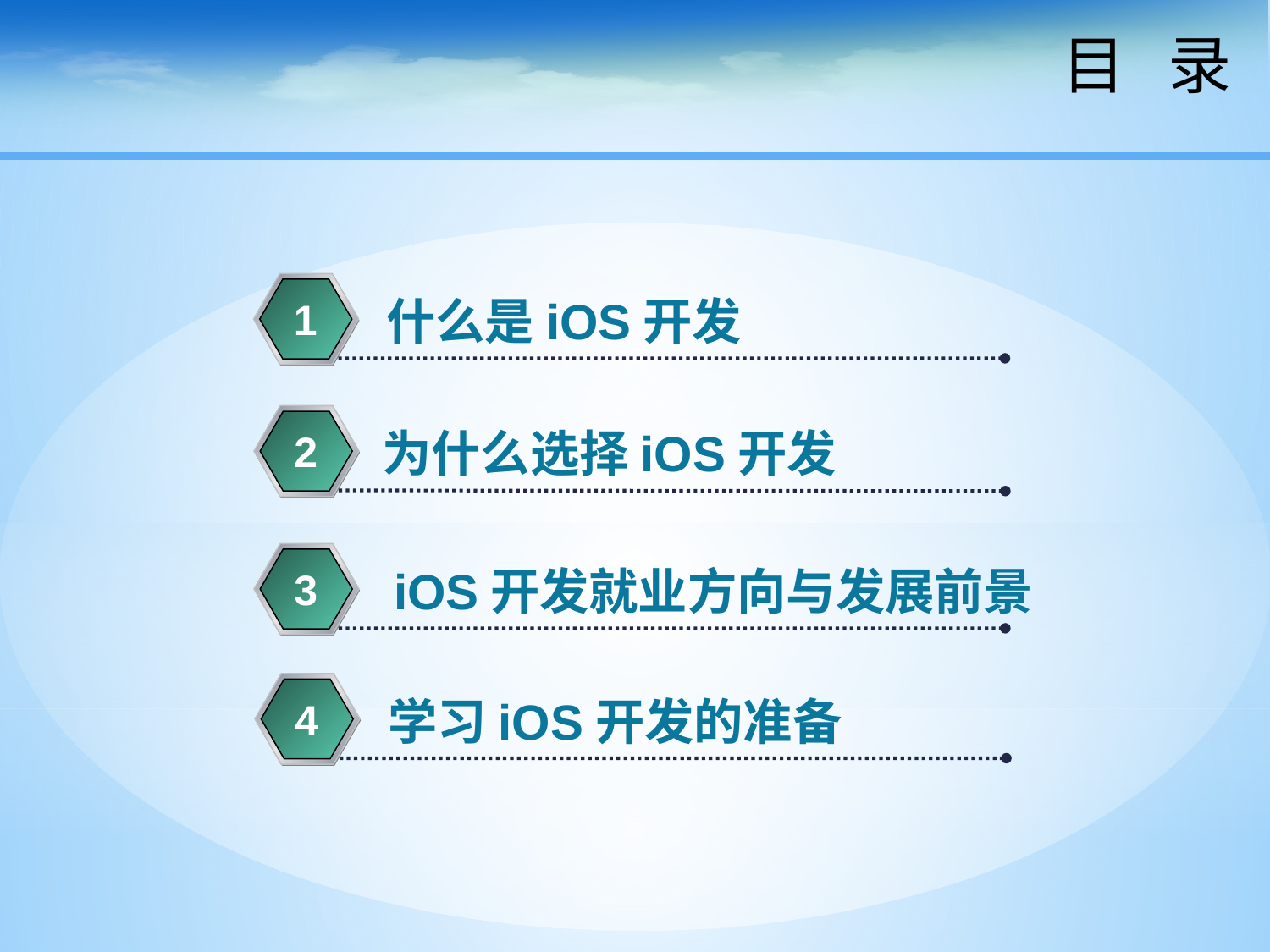

目   录

什么是iOS开发
1

为什么选择iOS开发
2

iOS开发就业方向与发展前景
3

学习iOS开发的准备
4